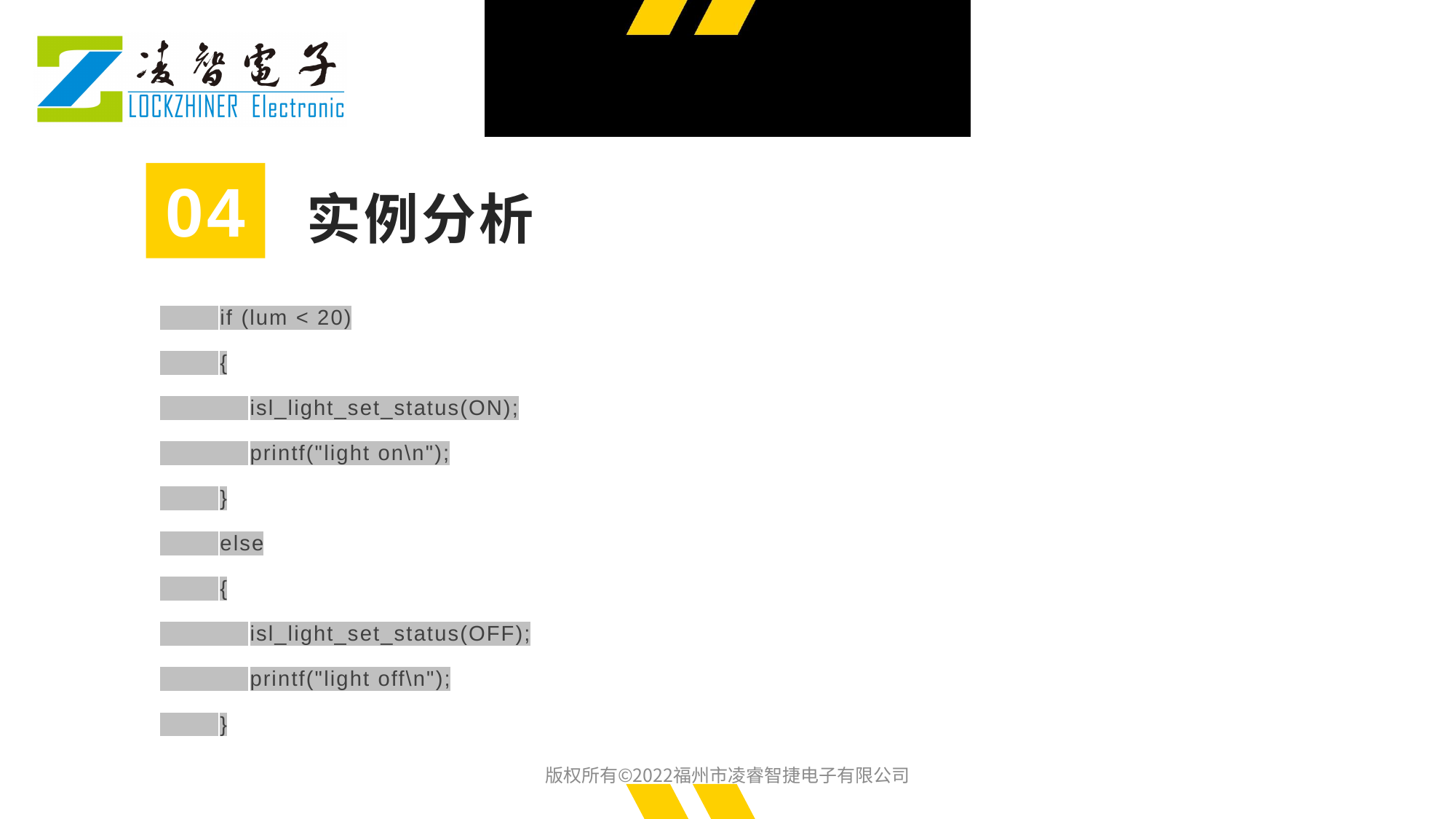

04
实例分析
        if (lum < 20)
        {
            isl_light_set_status(ON);
            printf("light on\n");
        }
        else
        {
            isl_light_set_status(OFF);
            printf("light off\n");
        }
版权所有©2022福州市凌睿智捷电子有限公司
13